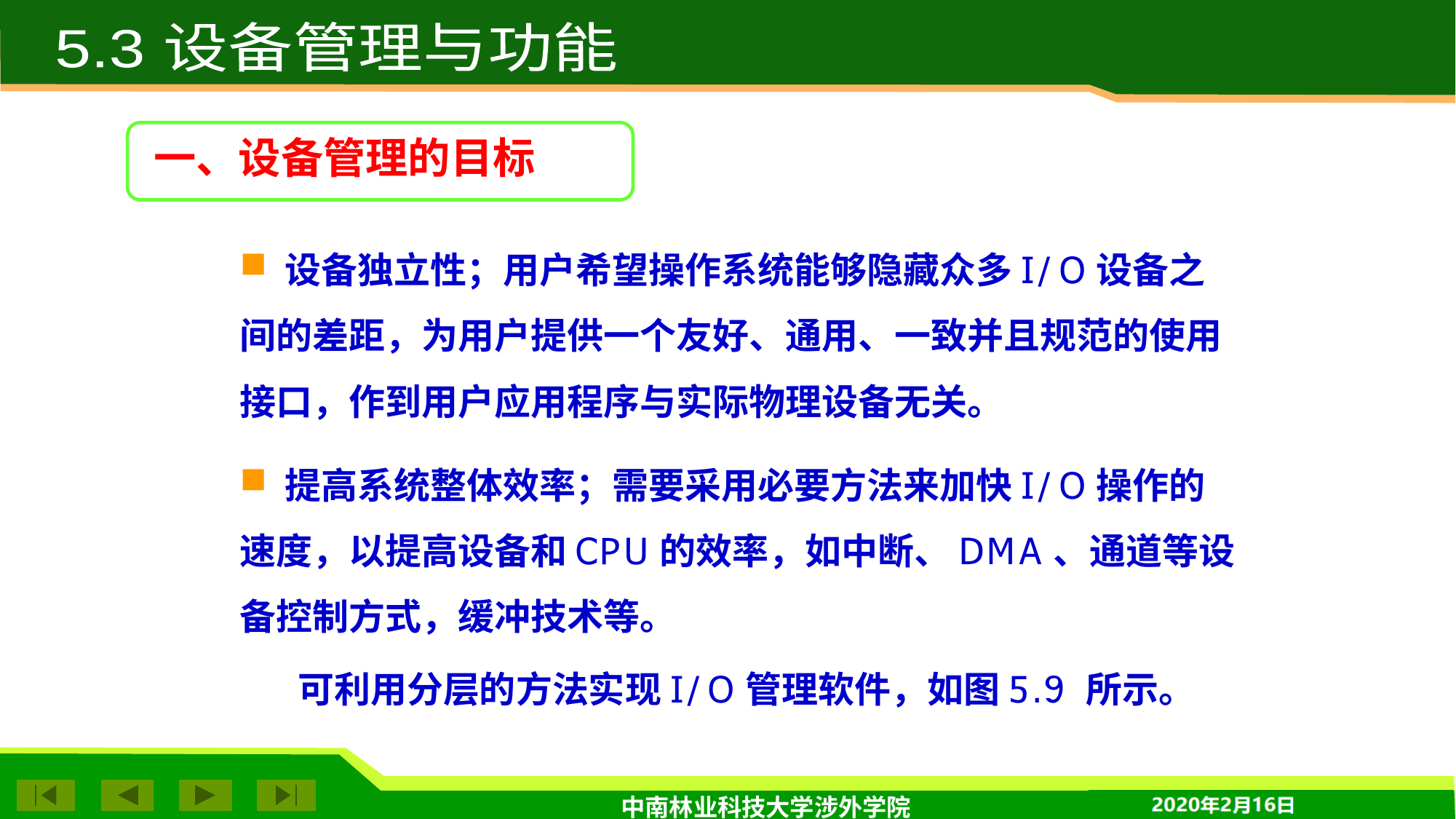

5.3 设备管理与功能

一、设备管理的目标
 设备独立性；用户希望操作系统能够隐藏众多I/O设备之间的差距，为用户提供一个友好、通用、一致并且规范的使用接口，作到用户应用程序与实际物理设备无关。

 提高系统整体效率；需要采用必要方法来加快I/O操作的速度，以提高设备和CPU的效率，如中断、DMA、通道等设备控制方式，缓冲技术等。
      可利用分层的方法实现I/O管理软件，如图5.9 所示。